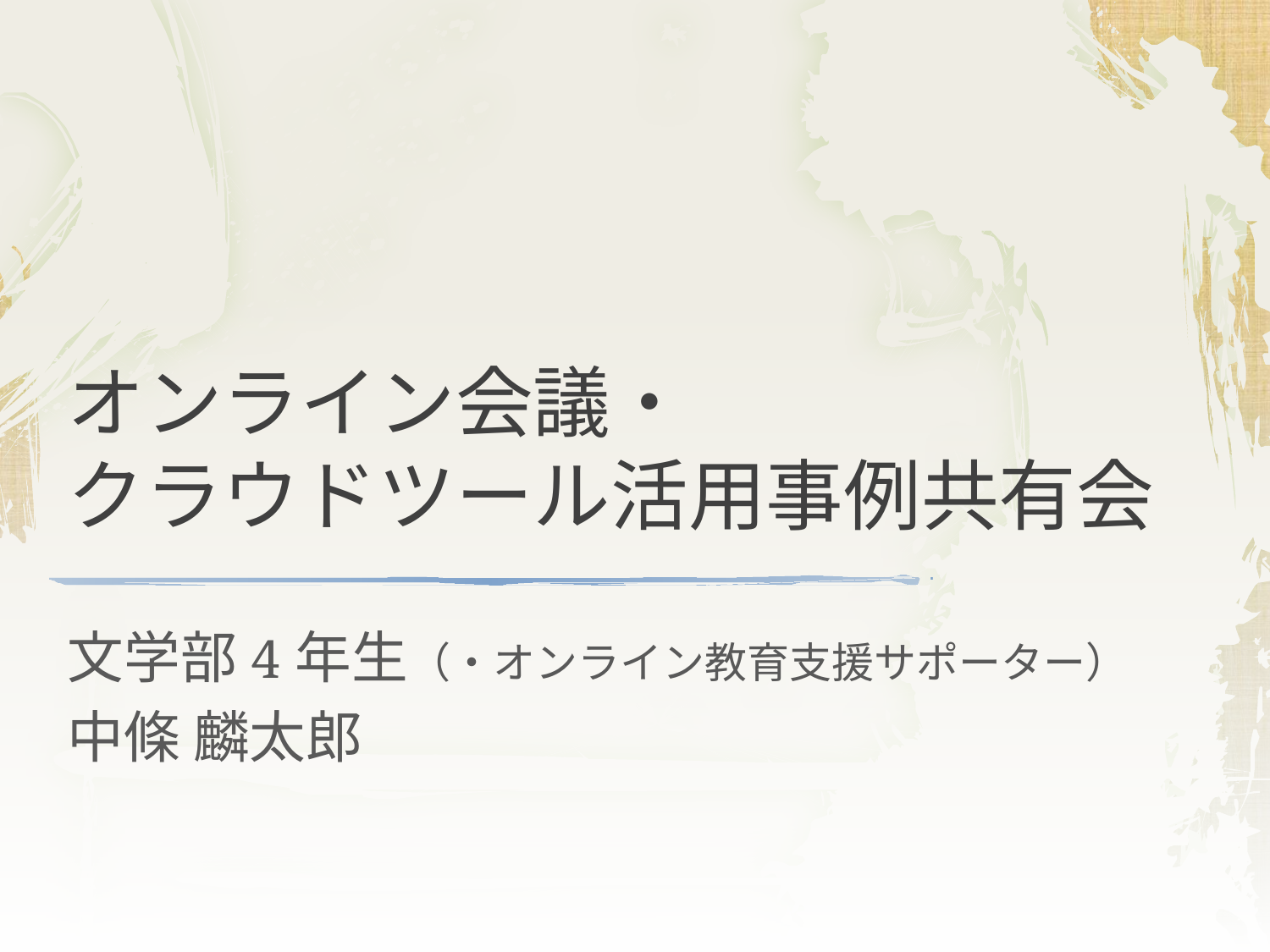

# オンライン会議・ クラウドツール活用事例共有会
文学部4年生（・オンライン教育支援サポーター）
中條 麟太郎